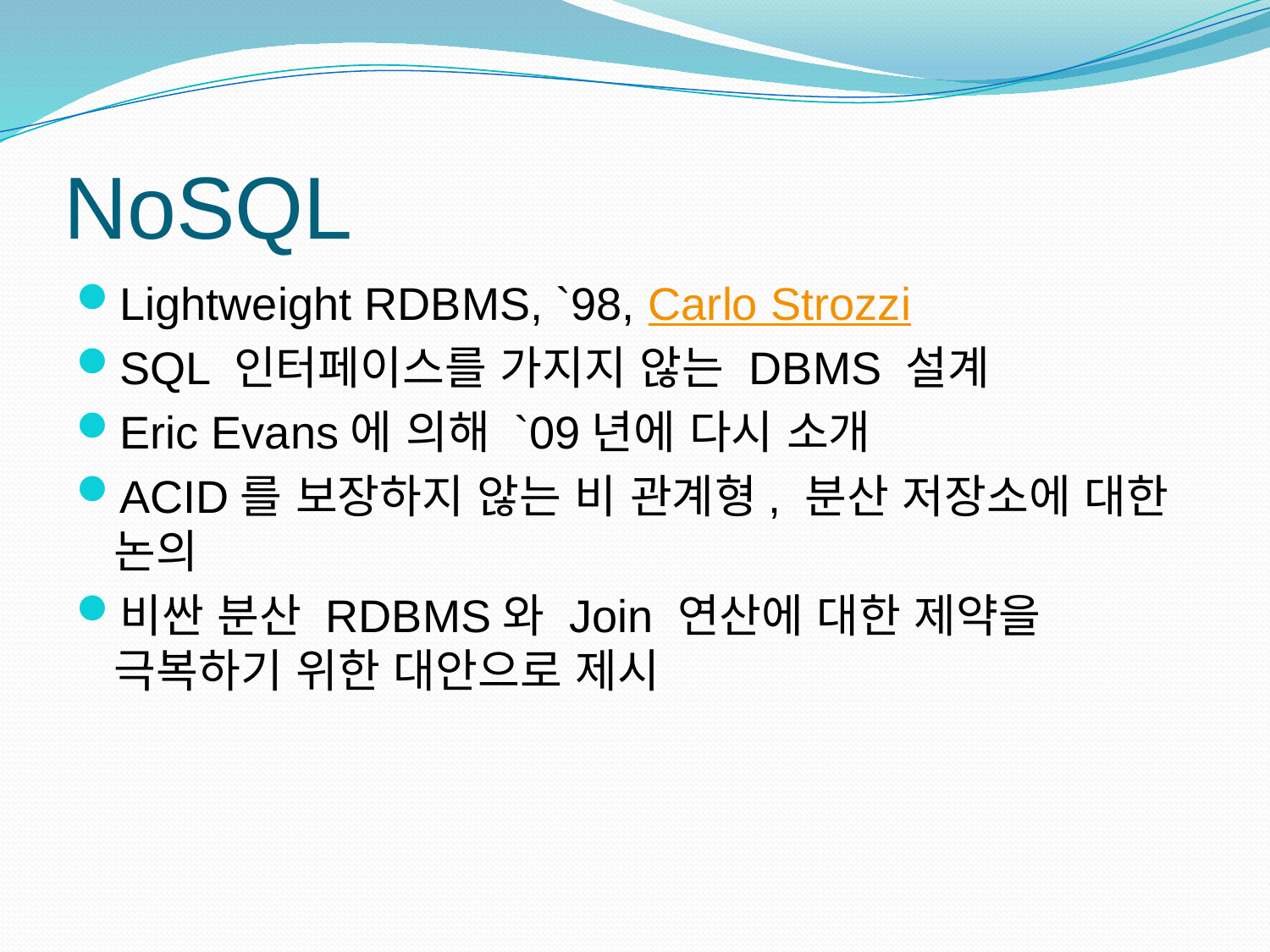

# NoSQL
Lightweight RDBMS, `98, Carlo Strozzi
SQL 인터페이스를 가지지 않는 DBMS 설계
Eric Evans에 의해 `09년에 다시 소개
ACID를 보장하지 않는 비 관계형, 분산 저장소에 대한 논의
비싼 분산 RDBMS와 Join 연산에 대한 제약을 극복하기 위한 대안으로 제시